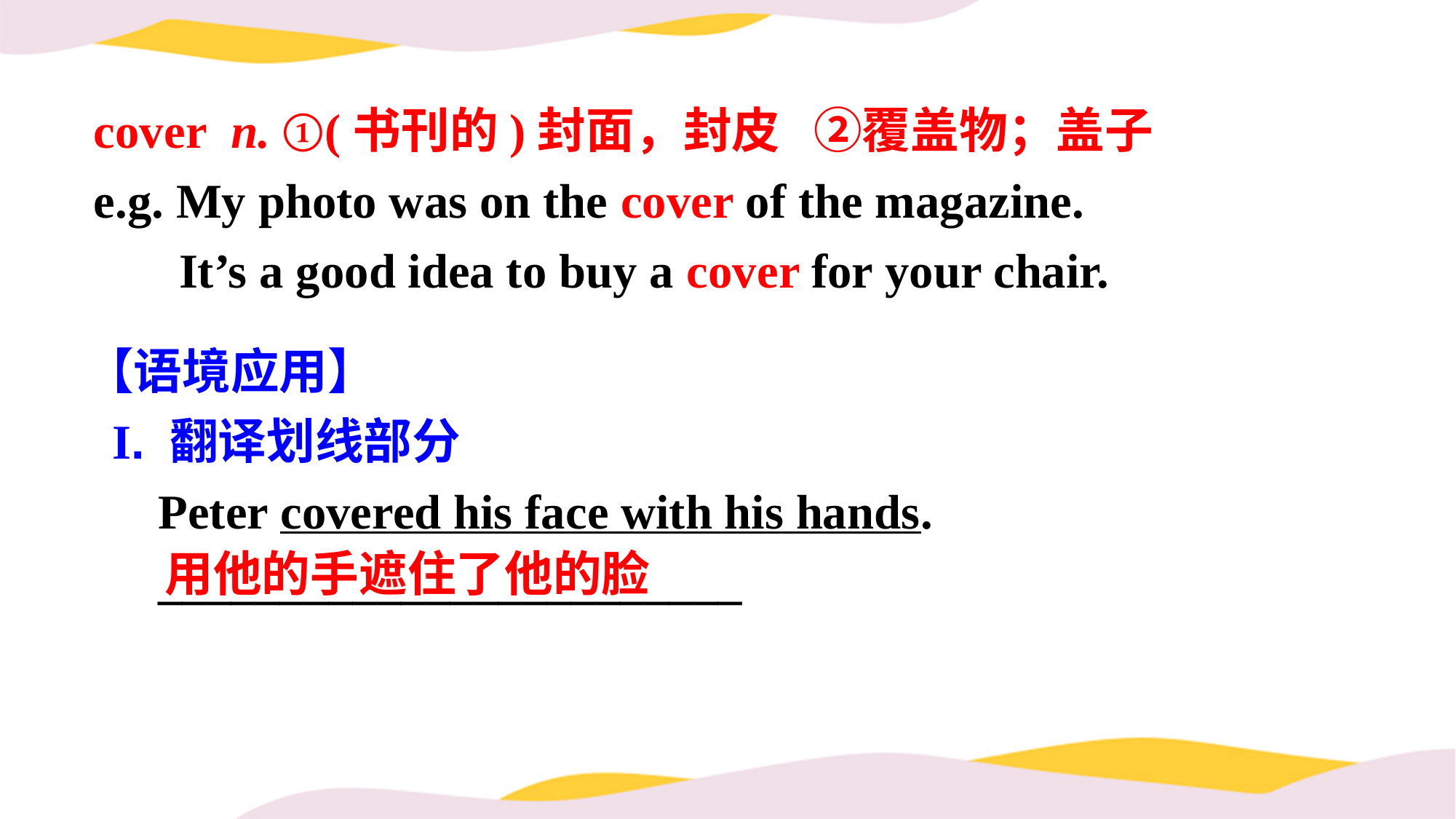

cover  n. ①(书刊的)封面，封皮   ②覆盖物；盖子
e.g. My photo was on the cover of the magazine.
       It’s a good idea to buy a cover for your chair.
【语境应用】
  I. 翻译划线部分
      Peter covered his face with his hands.
      ________________________
用他的手遮住了他的脸